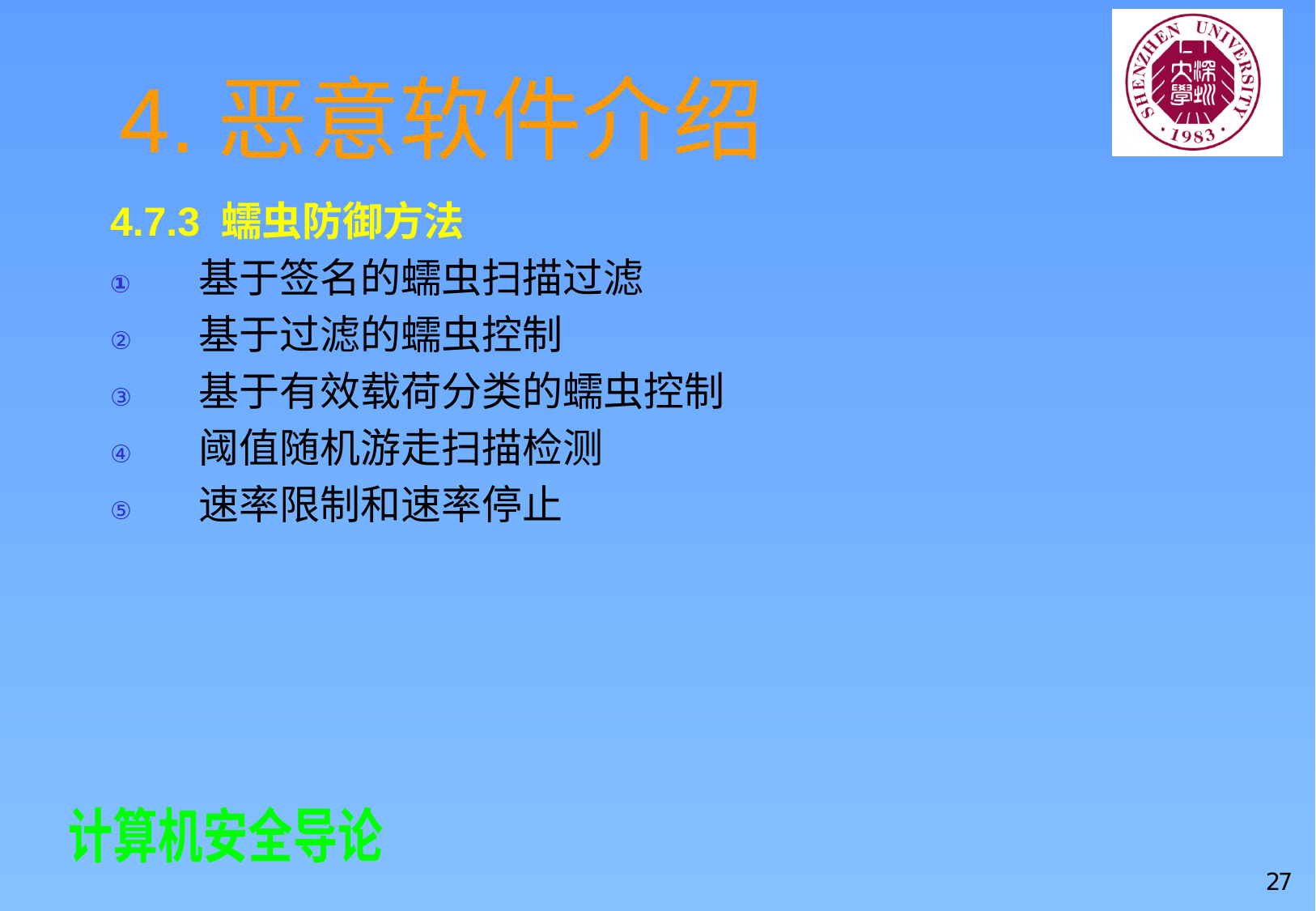

# 4.恶意软件介绍
4.7.3 蠕虫防御方法
  基于签名的蠕虫扫描过滤
  基于过滤的蠕虫控制
  基于有效载荷分类的蠕虫控制
  阈值随机游走扫描检测
  速率限制和速率停止

27